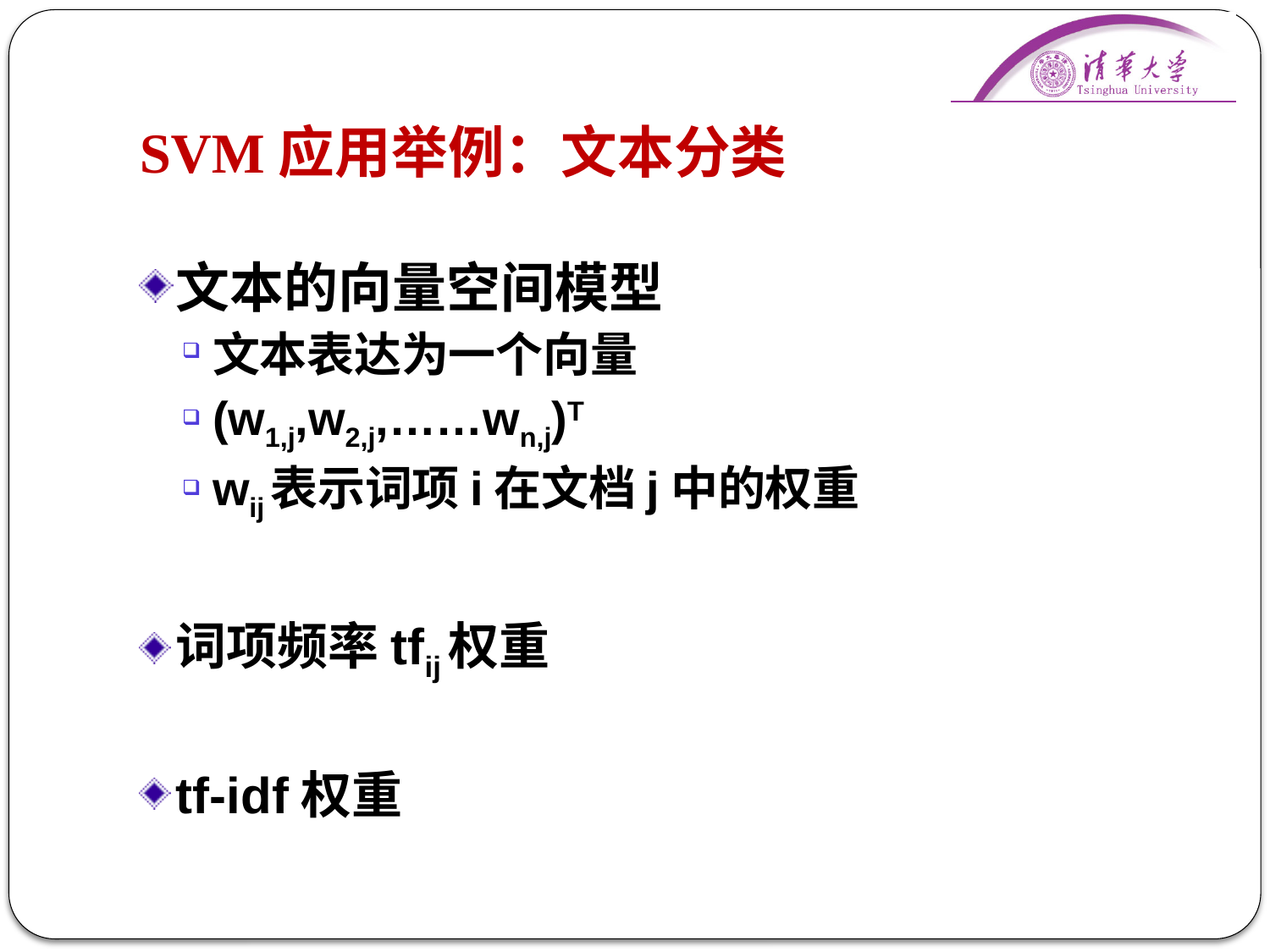

# SVM应用举例：文本分类
文本的向量空间模型
文本表达为一个向量
(w1,j,w2,j,……wn,j)T
wij表示词项i在文档j中的权重

词项频率tfij权重

tf-idf权重
57